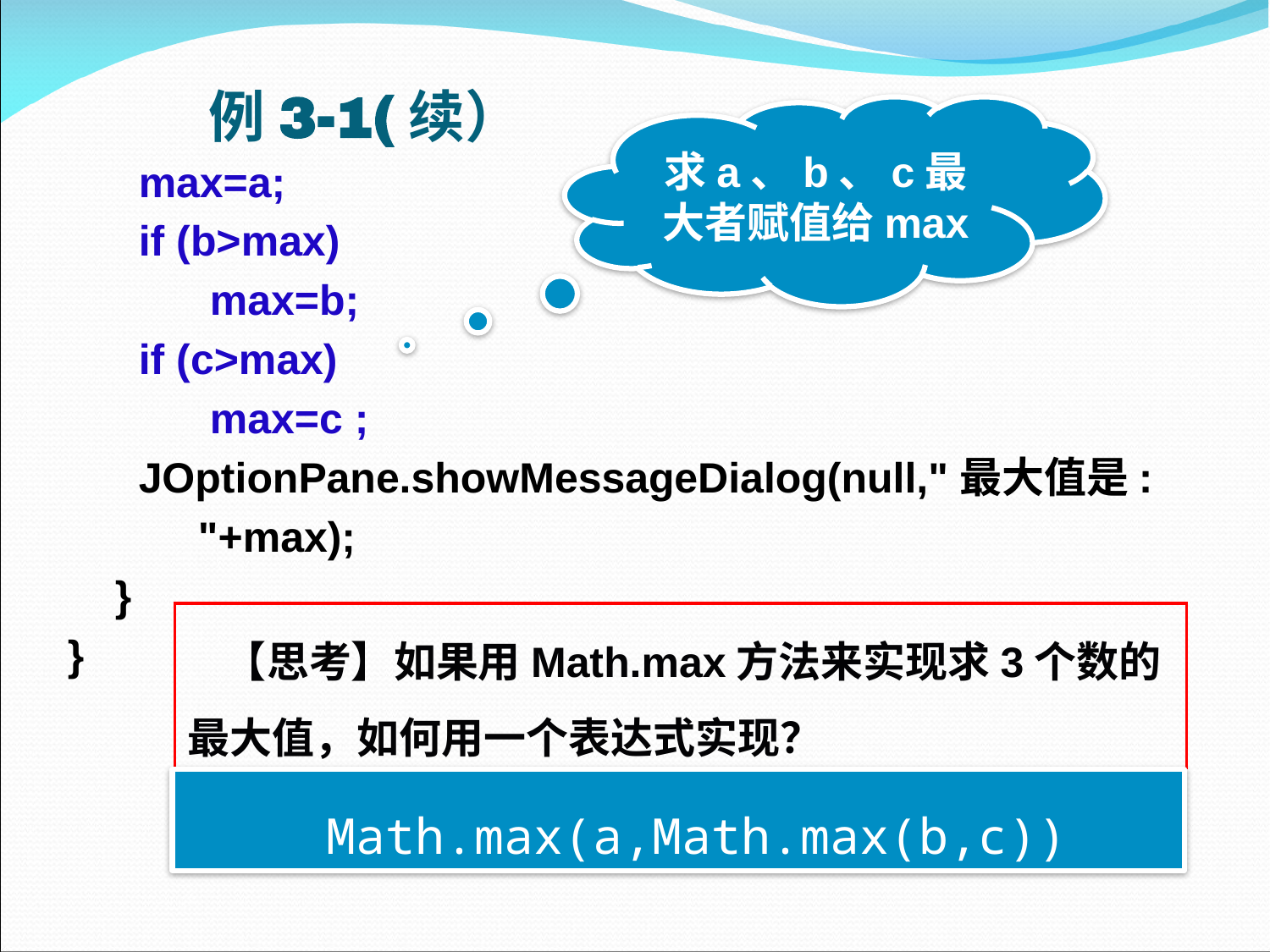

# 例3-1(续）
求a、b、c最大者赋值给max
      max=a;
      if (b>max)
            max=b;
      if (c>max)
            max=c ;
      JOptionPane.showMessageDialog(null,"最大值是:
           "+max);
    }
}
【思考】如果用Math.max方法来实现求3个数的最大值，如何用一个表达式实现？
Math.max(a,Math.max(b,c))